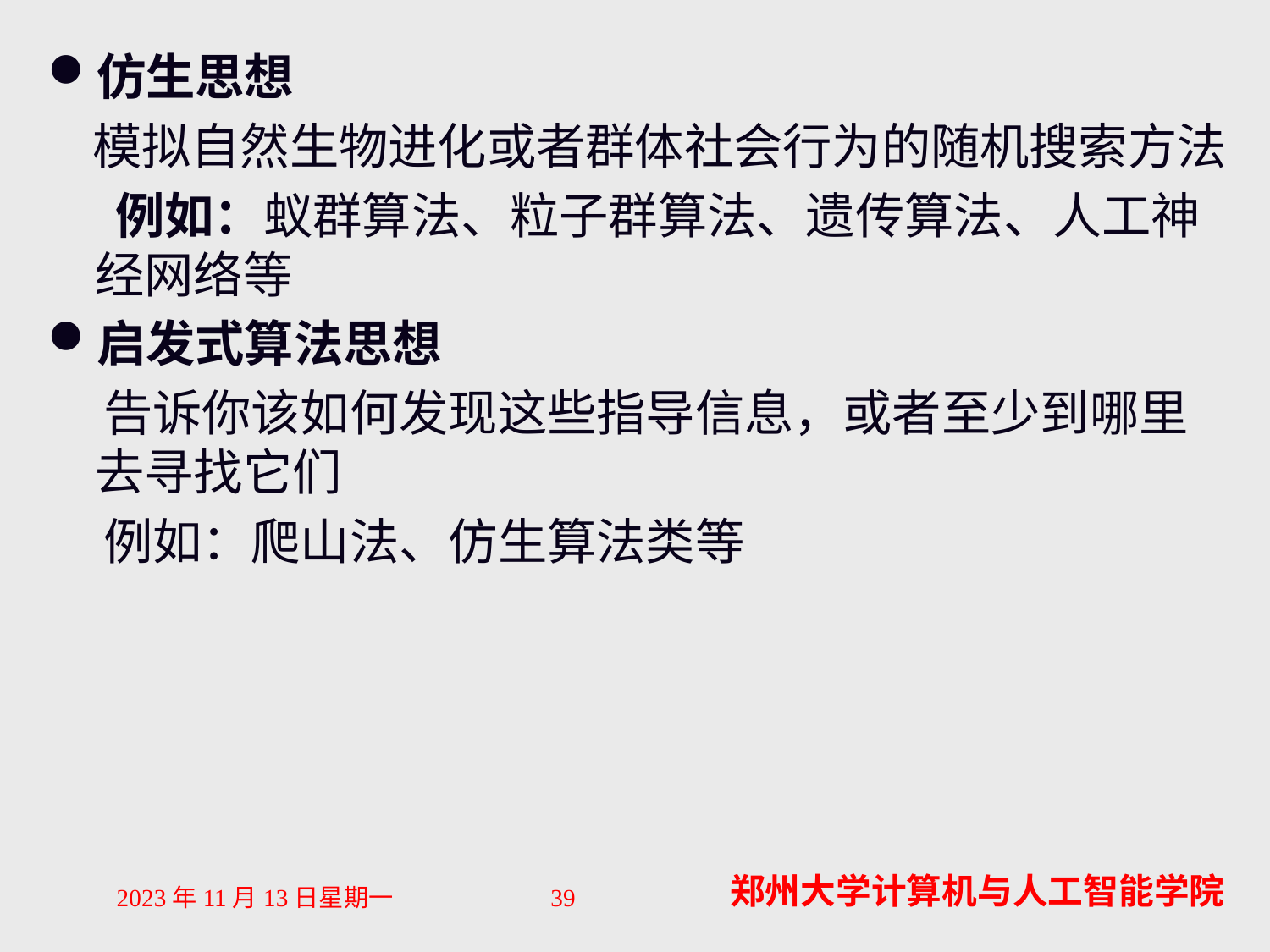

仿生思想
   模拟自然生物进化或者群体社会行为的随机搜索方法
     例如：蚁群算法、粒子群算法、遗传算法、人工神经网络等
启发式算法思想
    告诉你该如何发现这些指导信息，或者至少到哪里去寻找它们
    例如：爬山法、仿生算法类等